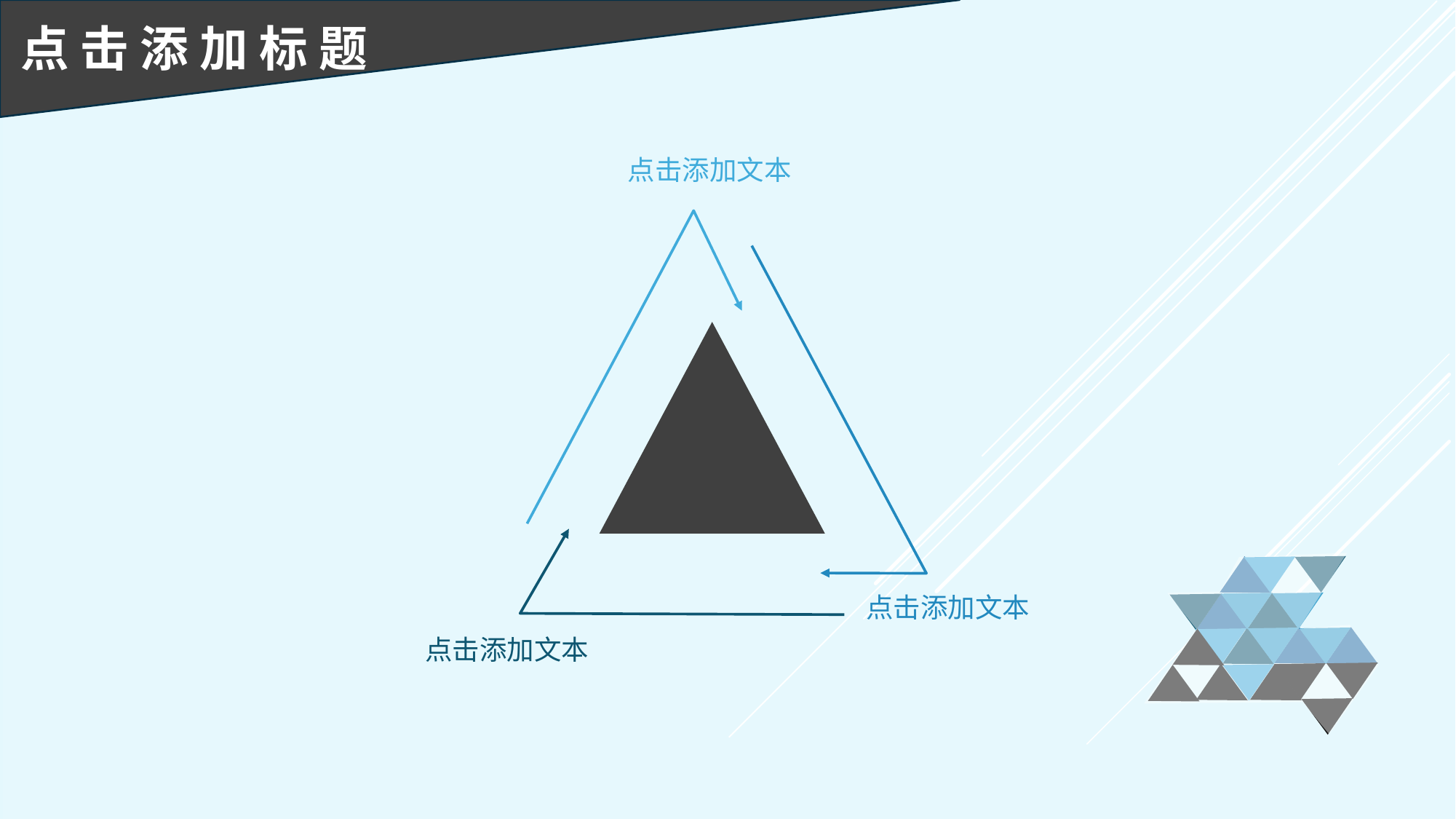

点 击 添 加 标 题
点击添加文本

点击添加文本
点击添加文本